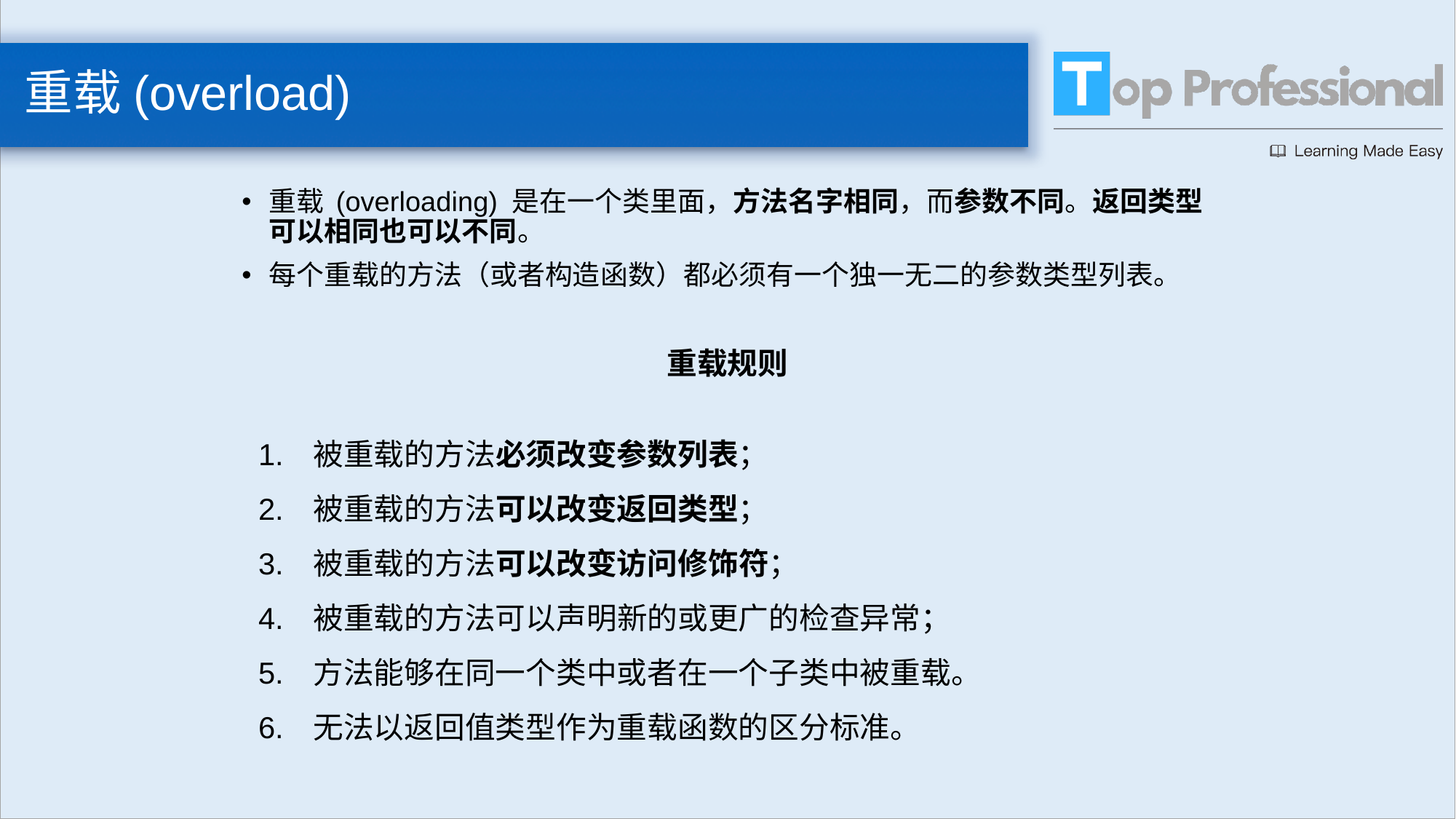

# 重载(overload)
重载 (overloading) 是在一个类里面，方法名字相同，而参数不同。返回类型可以相同也可以不同。
每个重载的方法（或者构造函数）都必须有一个独一无二的参数类型列表。
重载规则

被重载的方法必须改变参数列表；
被重载的方法可以改变返回类型；
被重载的方法可以改变访问修饰符；
被重载的方法可以声明新的或更广的检查异常；
方法能够在同一个类中或者在一个子类中被重载。
无法以返回值类型作为重载函数的区分标准。